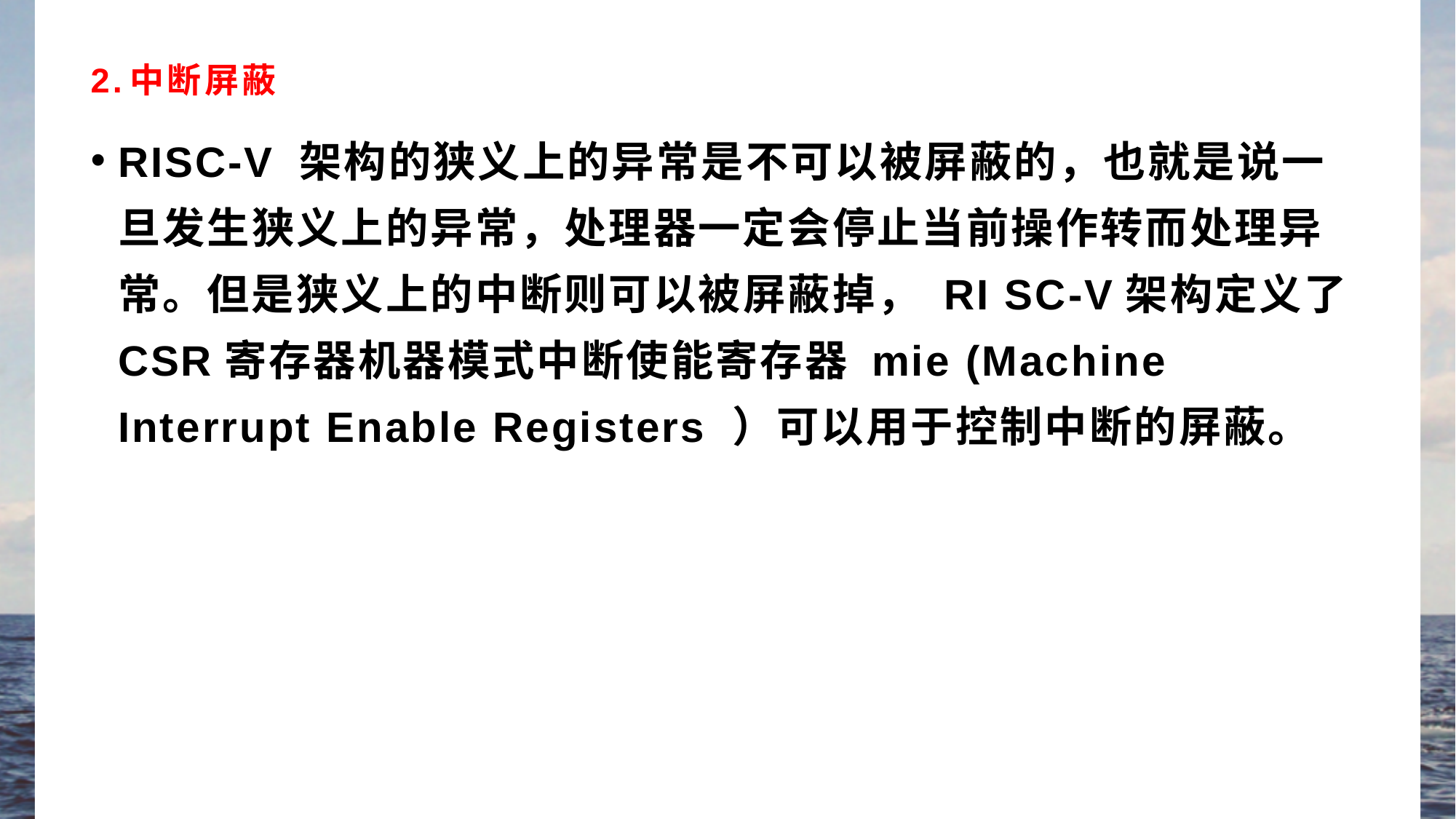

# 2.中断屏蔽
RISC-V 架构的狭义上的异常是不可以被屏蔽的，也就是说一旦发生狭义上的异常，处理器一定会停止当前操作转而处理异常。但是狭义上的中断则可以被屏蔽掉， RI SC-V架构定义了CSR寄存器机器模式中断使能寄存器 mie (Machine Interrupt Enable Registers ）可以用于控制中断的屏蔽。